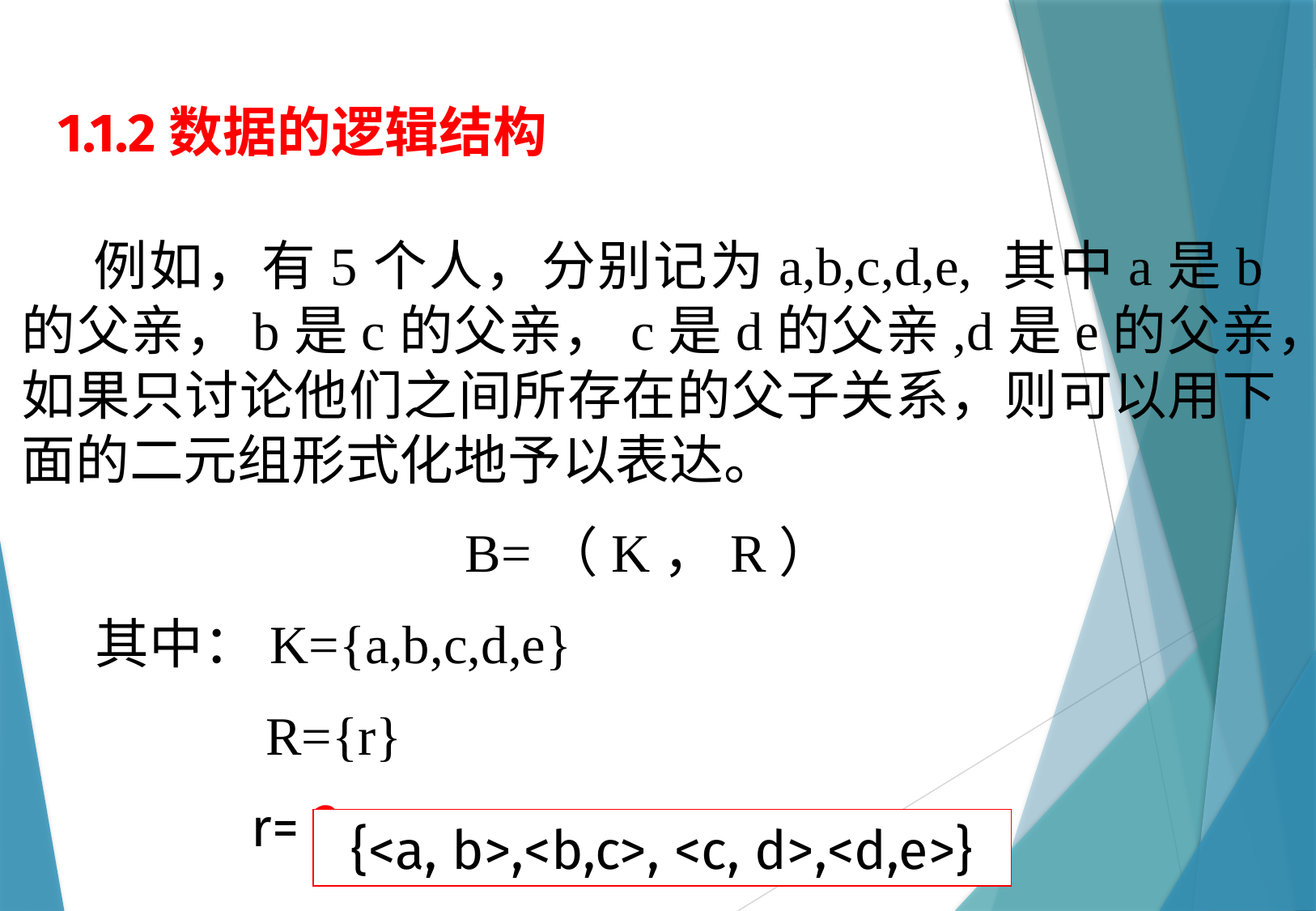

1.1.2数据的逻辑结构
    例如，有5个人，分别记为a,b,c,d,e, 其中a是b的父亲，b是c的父亲，c是d的父亲,d是e的父亲，如果只讨论他们之间所存在的父子关系，则可以用下面的二元组形式化地予以表达。
B=（K，R）
     其中：K={a,b,c,d,e}
                  R={r}
                r=？
{<a, b>,<b,c>, <c, d>,<d,e>}